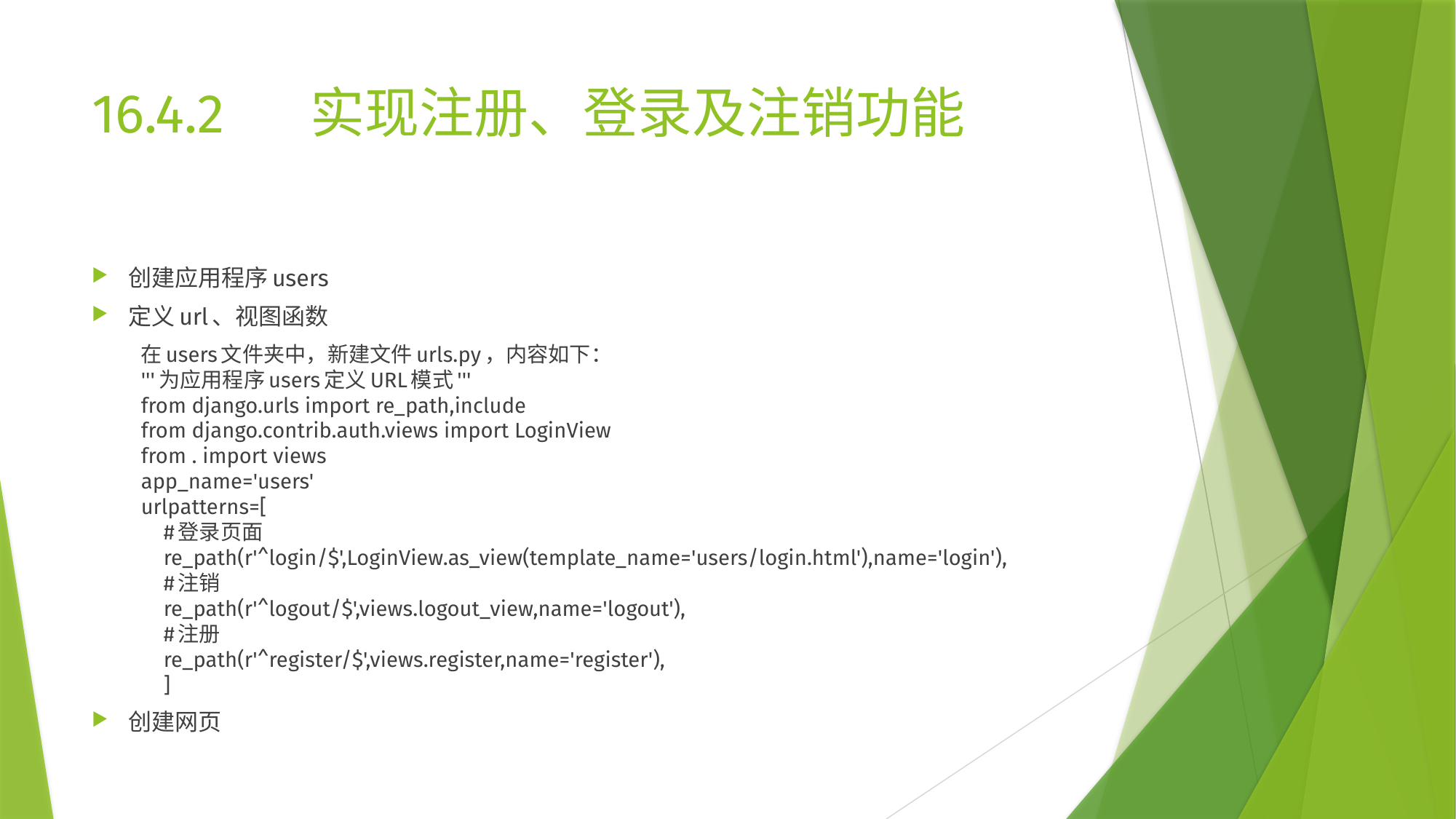

# 16.4.2	实现注册、登录及注销功能
创建应用程序users
定义url、视图函数
在users文件夹中，新建文件urls.py，内容如下：
'''为应用程序users定义URL模式'''
from django.urls import re_path,include
from django.contrib.auth.views import LoginView
from . import views
app_name='users'
urlpatterns=[
    #登录页面
    re_path(r'^login/$',LoginView.as_view(template_name='users/login.html'),name='login'),
    #注销
    re_path(r'^logout/$',views.logout_view,name='logout'),
    #注册
    re_path(r'^register/$',views.register,name='register'),
    ]
创建网页